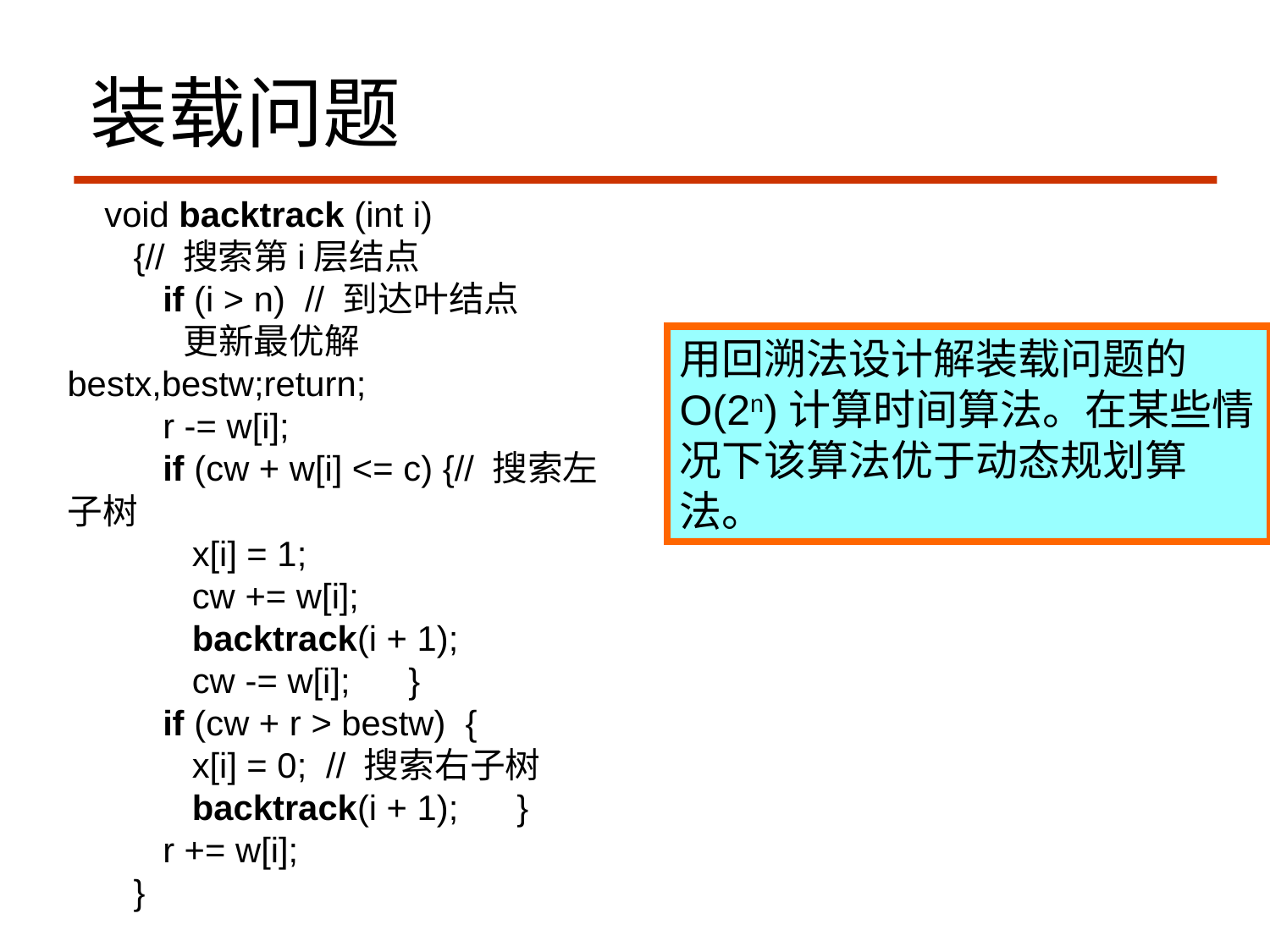

# 装载问题
void backtrack (int i)
   {// 搜索第i层结点
      if (i > n)  // 到达叶结点
         更新最优解bestx,bestw;return;
      r -= w[i];
      if (cw + w[i] <= c) {// 搜索左子树
         x[i] = 1;
         cw += w[i];
         backtrack(i + 1);
         cw -= w[i];      }
      if (cw + r > bestw)  {
         x[i] = 0;  // 搜索右子树
         backtrack(i + 1);      }
      r += w[i];
   }
用回溯法设计解装载问题的O(2n)计算时间算法。在某些情况下该算法优于动态规划算法。